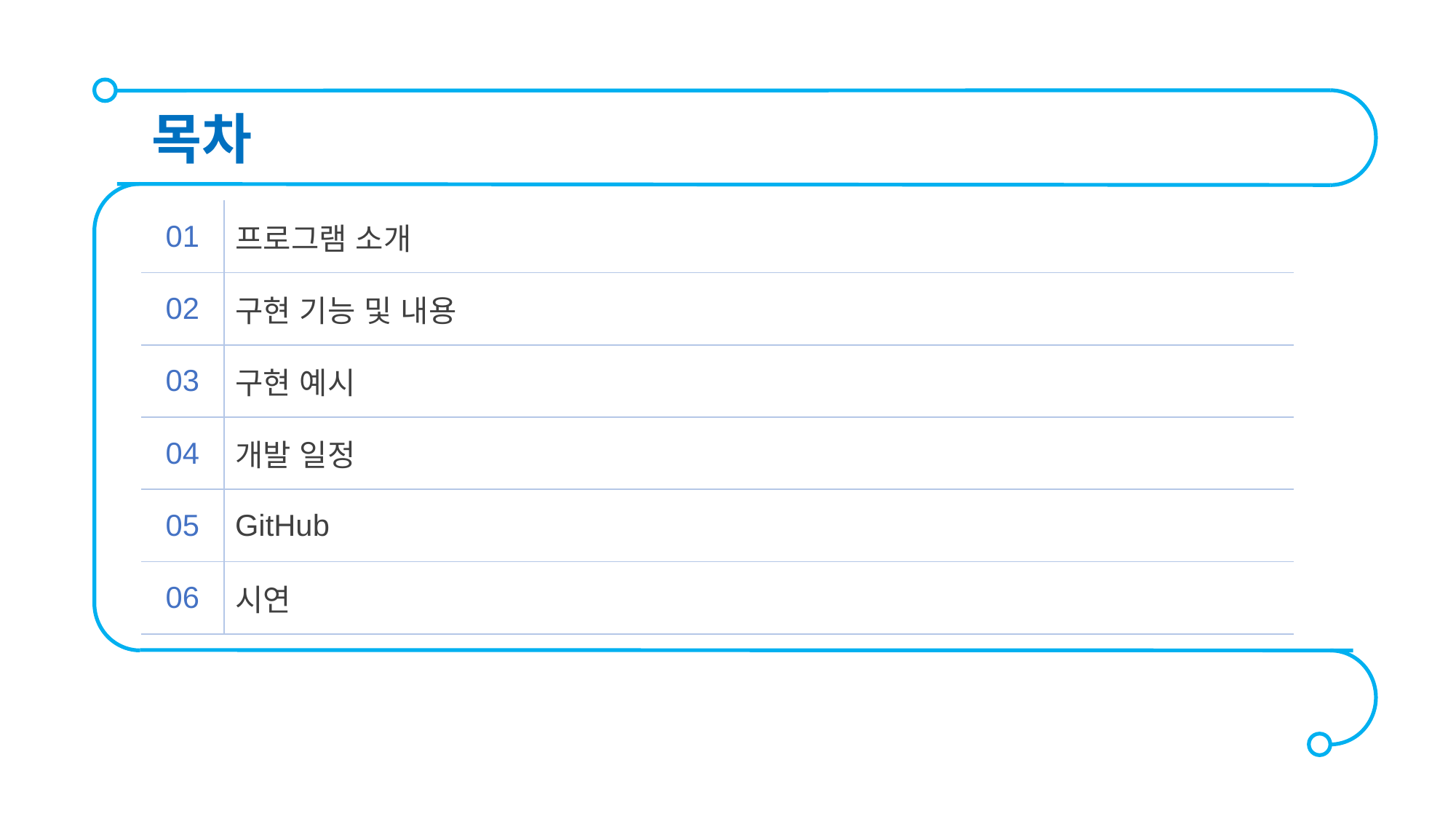

목차
| 01 | 프로그램 소개 |  |
| --- | --- | --- |
| 02 | 구현 기능 및 내용 |  |
| 03 | 구현 예시 |  |
| 04 | 개발 일정 |  |
| 05 | GitHub |  |
| 06 | 시연 |  |